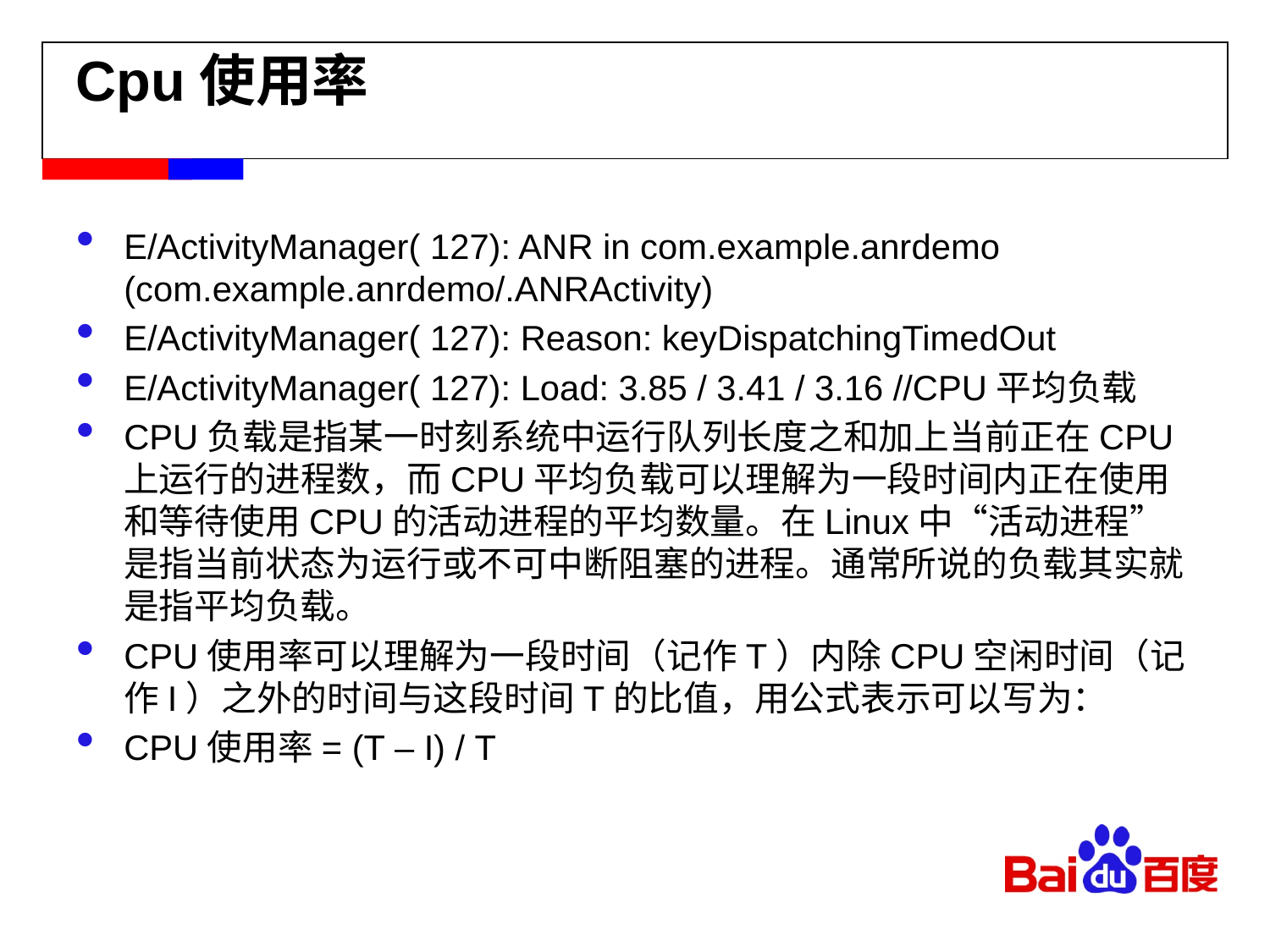

# Cpu使用率
E/ActivityManager( 127): ANR in com.example.anrdemo (com.example.anrdemo/.ANRActivity)
E/ActivityManager( 127): Reason: keyDispatchingTimedOut
E/ActivityManager( 127): Load: 3.85 / 3.41 / 3.16 //CPU平均负载
CPU负载是指某一时刻系统中运行队列长度之和加上当前正在CPU上运行的进程数，而CPU平均负载可以理解为一段时间内正在使用和等待使用CPU的活动进程的平均数量。在Linux中“活动进程”是指当前状态为运行或不可中断阻塞的进程。通常所说的负载其实就是指平均负载。
CPU使用率可以理解为一段时间（记作T）内除CPU空闲时间（记作I）之外的时间与这段时间T的比值，用公式表示可以写为：
CPU使用率= (T – I) / T